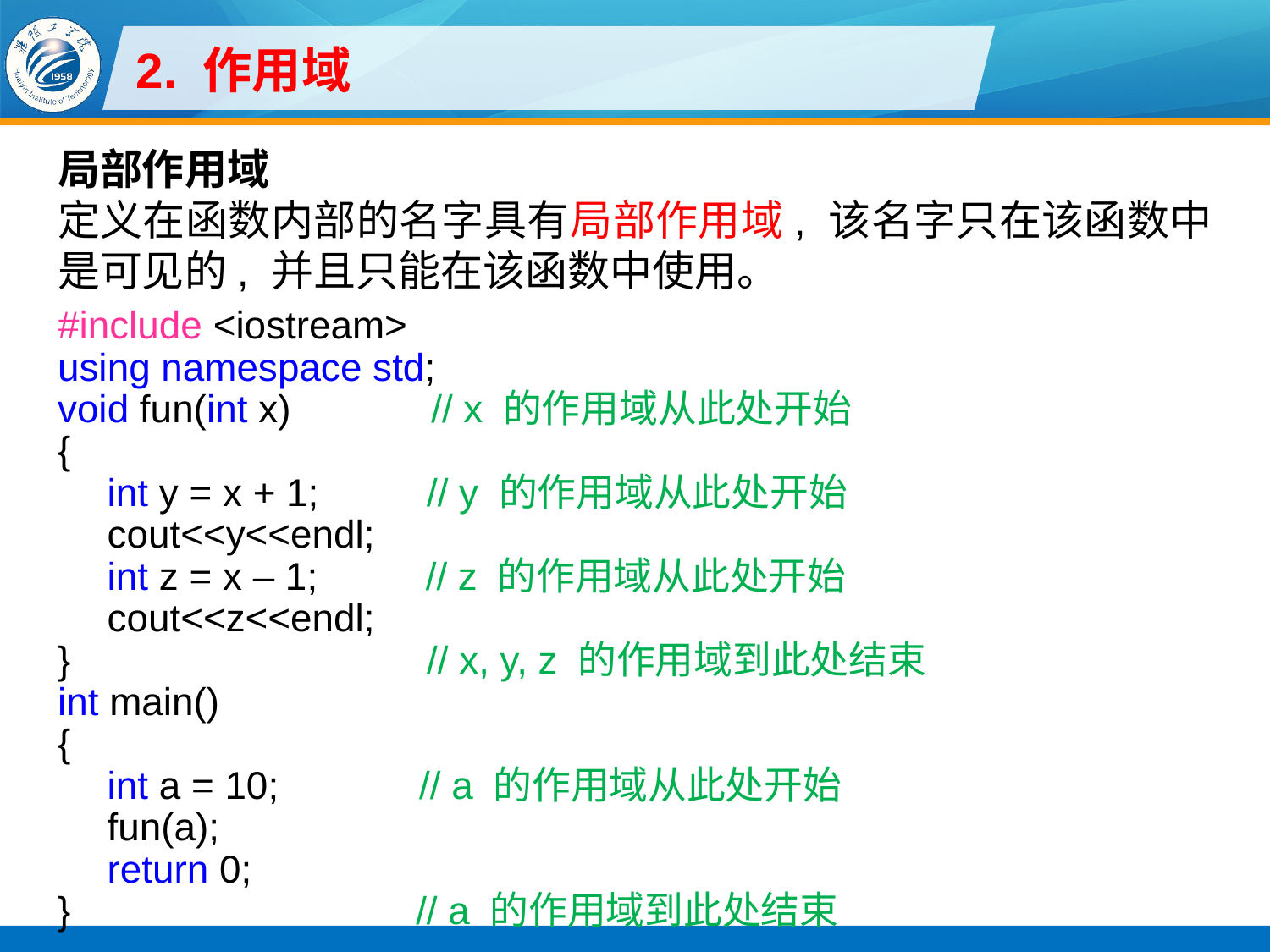

# 2. 作用域
局部作用域
定义在函数内部的名字具有局部作用域, 该名字只在该函数中是可见的, 并且只能在该函数中使用。
#include <iostream>
using namespace std;
void fun(int x)             // x 的作用域从此处开始
{
int y = x + 1;          // y 的作用域从此处开始
cout<<y<<endl;
int z = x – 1;          // z 的作用域从此处开始
cout<<z<<endl;
}                                 // x, y, z 的作用域到此处结束
int main()
{
int a = 10;             // a 的作用域从此处开始
fun(a);
return 0;
}                                // a 的作用域到此处结束